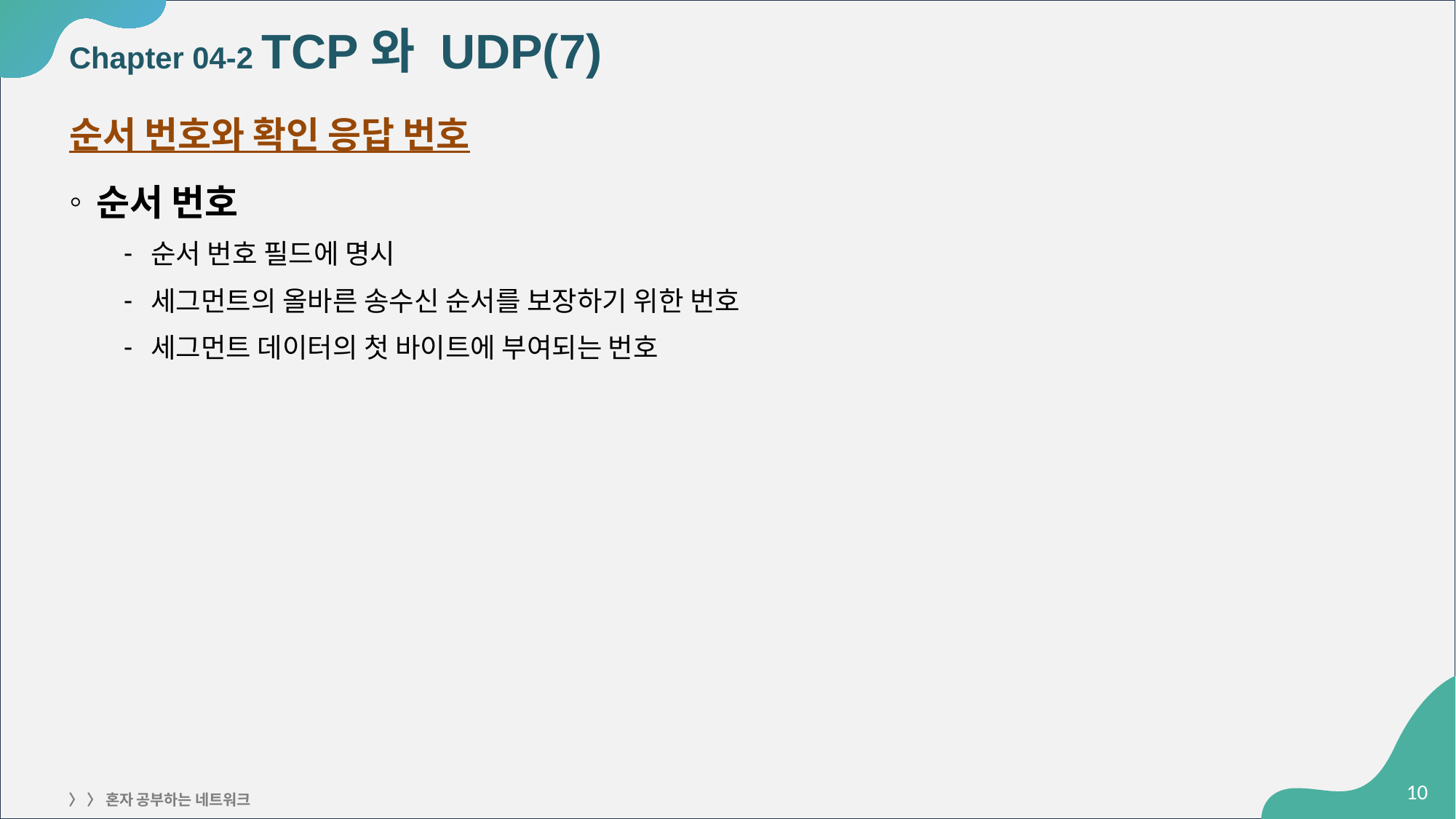

# Chapter 04-2 TCP와 UDP(7)
순서 번호와 확인 응답 번호
순서 번호
순서 번호 필드에 명시
세그먼트의 올바른 송수신 순서를 보장하기 위한 번호
세그먼트 데이터의 첫 바이트에 부여되는 번호
10
〉 〉 혼자 공부하는 네트워크